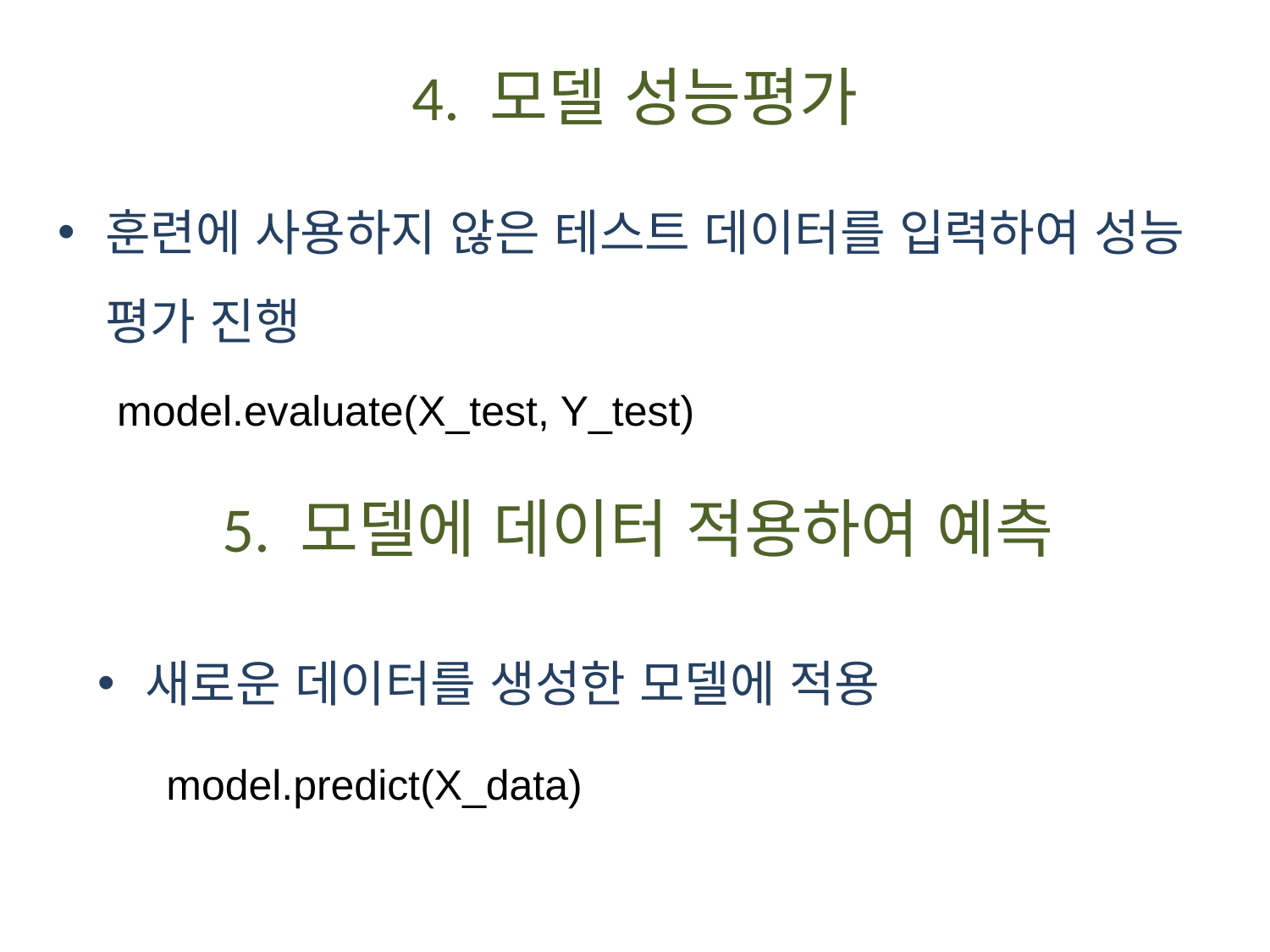

# 4. 모델 성능평가
훈련에 사용하지 않은 테스트 데이터를 입력하여 성능 평가 진행
     model.evaluate(X_test, Y_test)

5. 모델에 데이터 적용하여 예측
새로운 데이터를 생성한 모델에 적용
     model.predict(X_data)